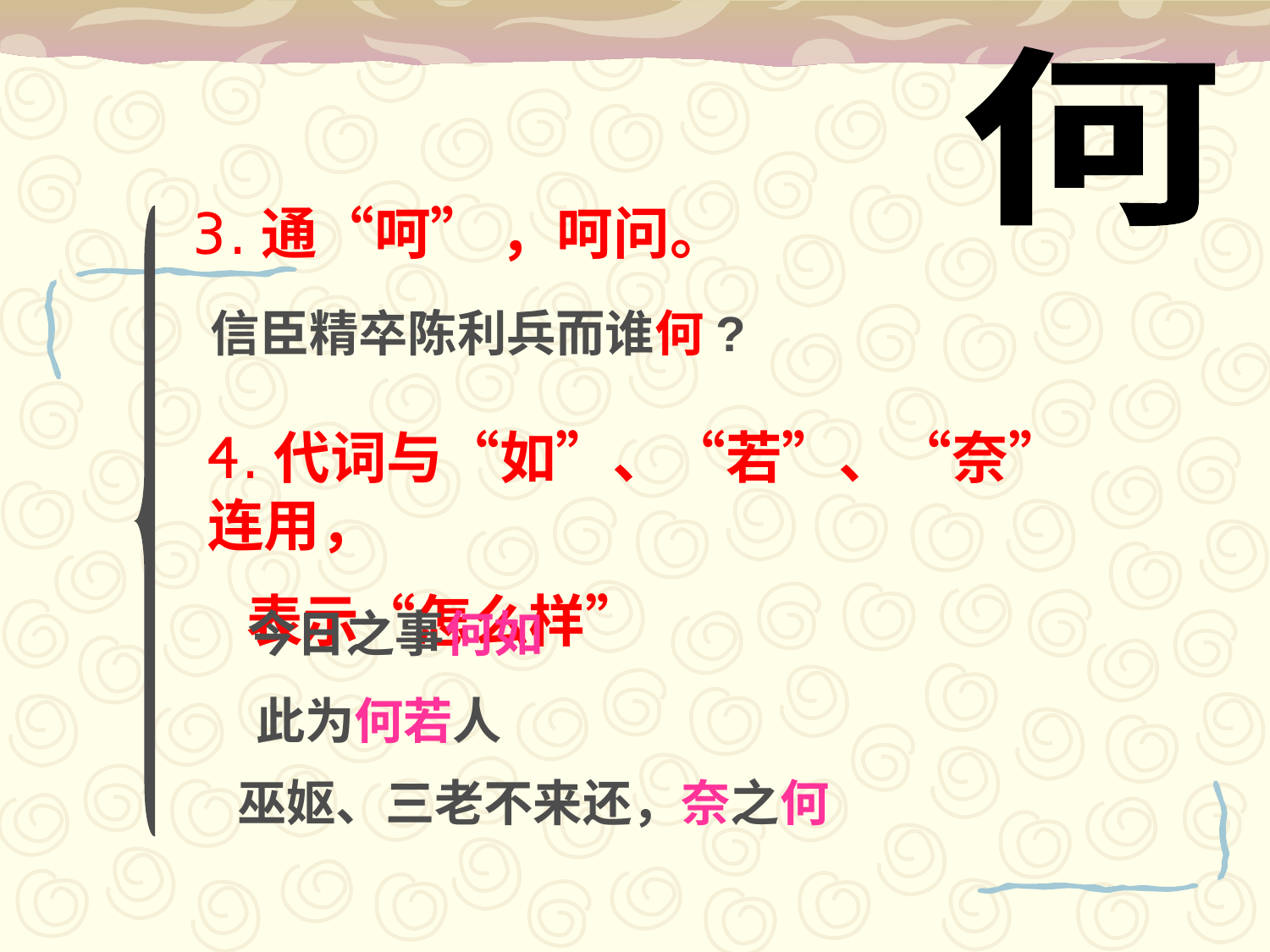

何
3.通“呵” ，呵问。

信臣精卒陈利兵而谁何?
4.代词与“如”、“若”、“奈”连用，
  表示“怎么样”
今日之事何如
此为何若人

巫妪、三老不来还，奈之何